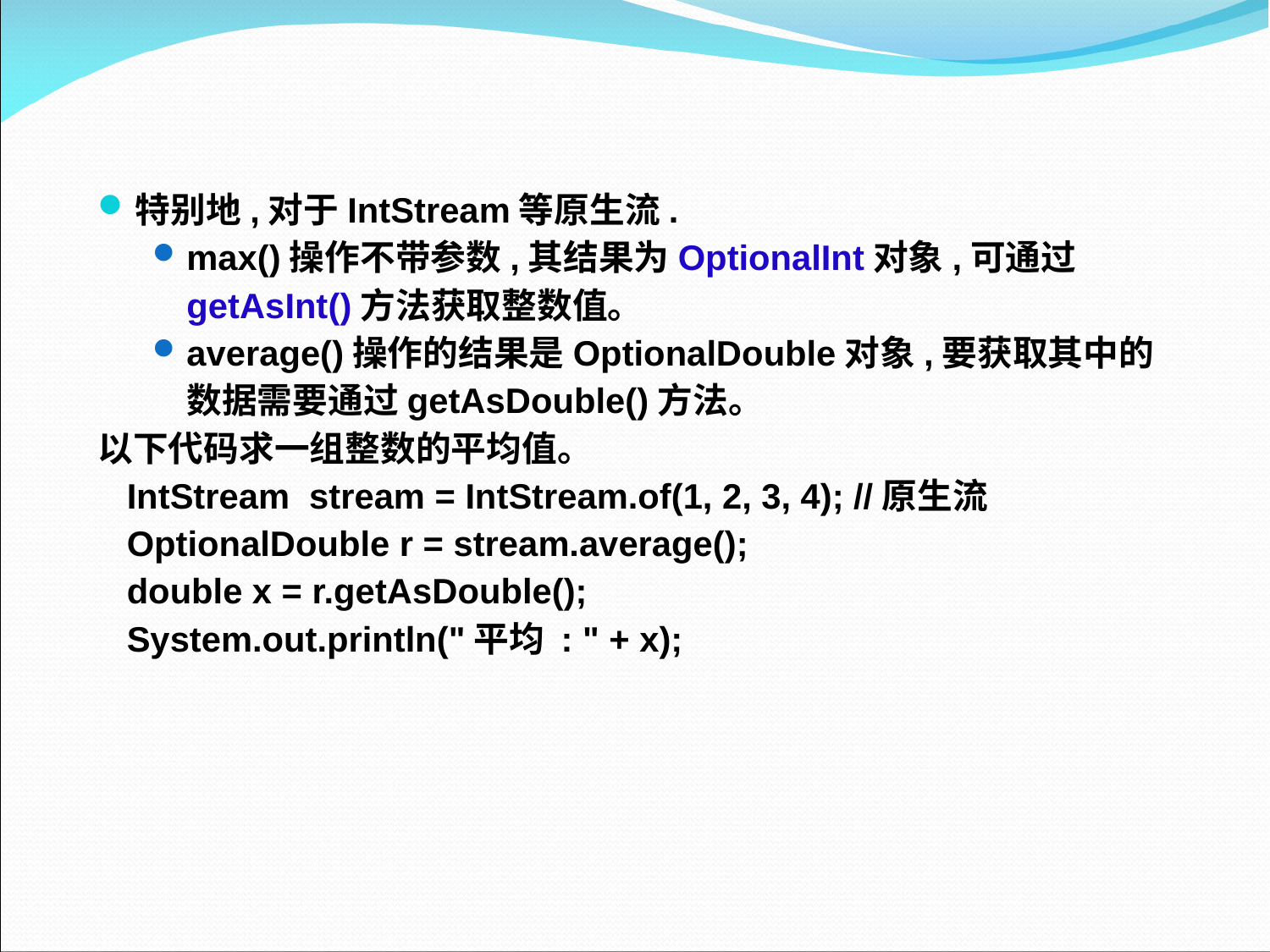

特别地,对于IntStream等原生流.
max()操作不带参数,其结果为OptionalInt对象,可通过getAsInt()方法获取整数值。
average()操作的结果是OptionalDouble对象,要获取其中的数据需要通过getAsDouble()方法。
以下代码求一组整数的平均值。
   IntStream  stream = IntStream.of(1, 2, 3, 4); //原生流
   OptionalDouble r = stream.average();
   double x = r.getAsDouble();
   System.out.println("平均 : " + x);